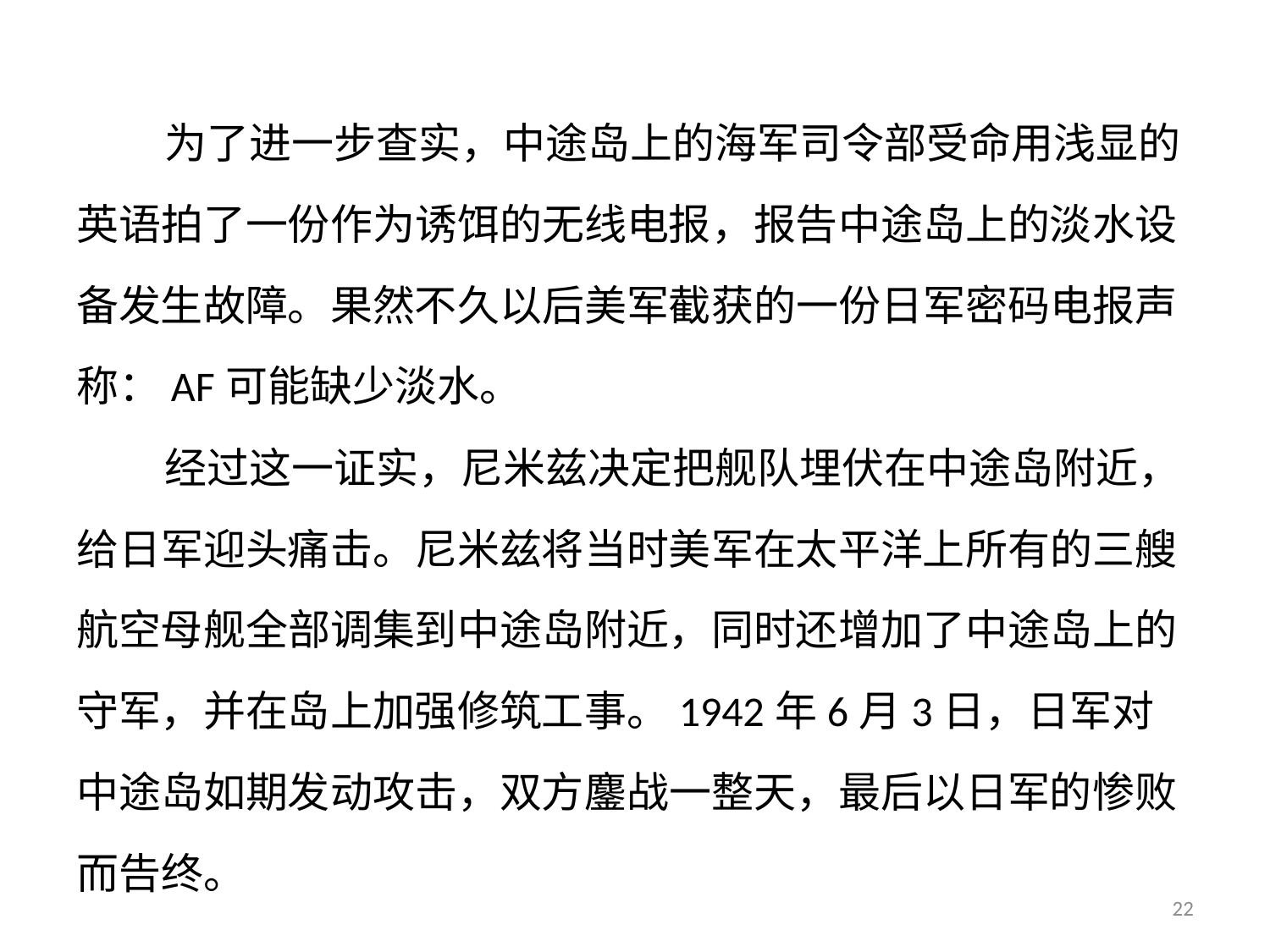

为了进一步查实，中途岛上的海军司令部受命用浅显的英语拍了一份作为诱饵的无线电报，报告中途岛上的淡水设备发生故障。果然不久以后美军截获的一份日军密码电报声称：AF可能缺少淡水。
   经过这一证实，尼米兹决定把舰队埋伏在中途岛附近，给日军迎头痛击。尼米兹将当时美军在太平洋上所有的三艘航空母舰全部调集到中途岛附近，同时还增加了中途岛上的守军，并在岛上加强修筑工事。1942年6月3日，日军对中途岛如期发动攻击，双方鏖战一整天，最后以日军的惨败而告终。

22